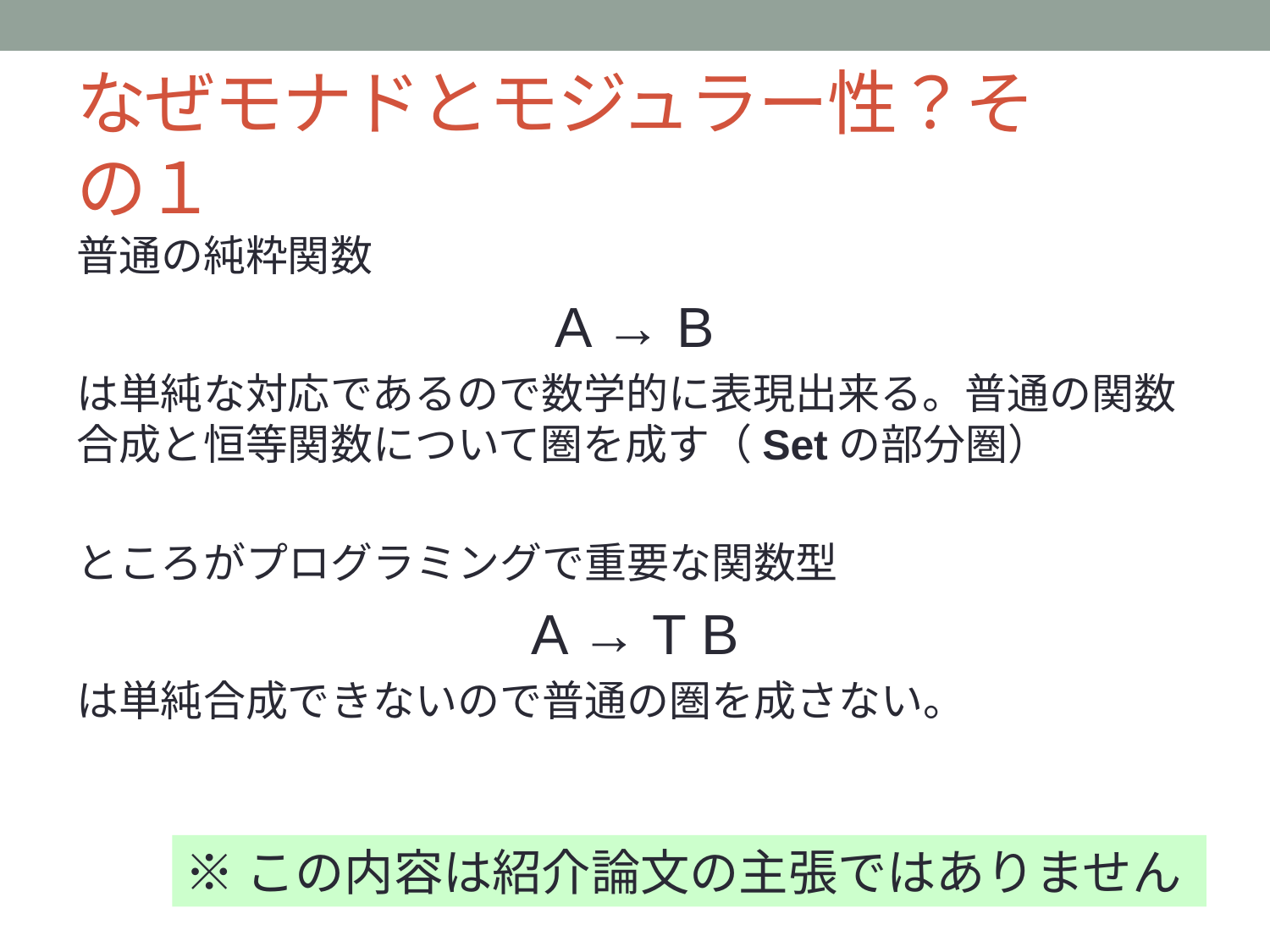

# なぜモナドとモジュラー性？その１
普通の純粋関数
A → B
は単純な対応であるので数学的に表現出来る。普通の関数合成と恒等関数について圏を成す（Setの部分圏）

ところがプログラミングで重要な関数型
A → T B
は単純合成できないので普通の圏を成さない。

※この内容は紹介論文の主張ではありません